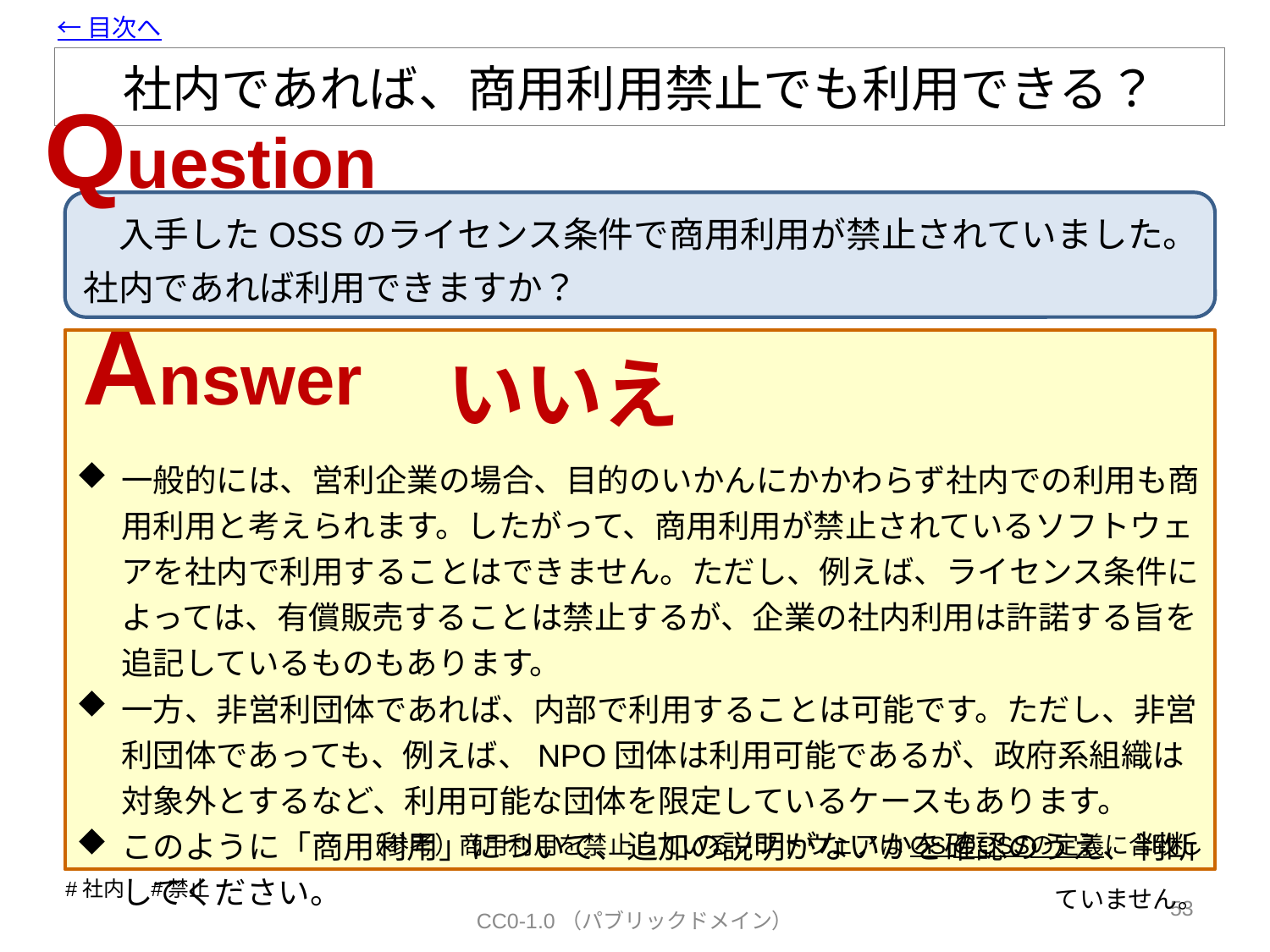

← 目次へ
# 社内であれば、商用利用禁止でも利用できる？
Question
　入手したOSSのライセンス条件で商用利用が禁止されていました。社内であれば利用できますか？
Answer

いいえ
一般的には、営利企業の場合、目的のいかんにかかわらず社内での利用も商用利用と考えられます。したがって、商用利用が禁止されているソフトウェアを社内で利用することはできません。ただし、例えば、ライセンス条件によっては、有償販売することは禁止するが、企業の社内利用は許諾する旨を追記しているものもあります。
一方、非営利団体であれば、内部で利用することは可能です。ただし、非営利団体であっても、例えば、NPO団体は利用可能であるが、政府系組織は対象外とするなど、利用可能な団体を限定しているケースもあります。
このように「商用利用」について、追加の説明がないかを確認のうえ、判断してください。
（参考）商用利用を禁止しているソフトウェアはOSIのOSSの定義に合致していません。
#社内　#禁止
53
CC0-1.0（パブリックドメイン）